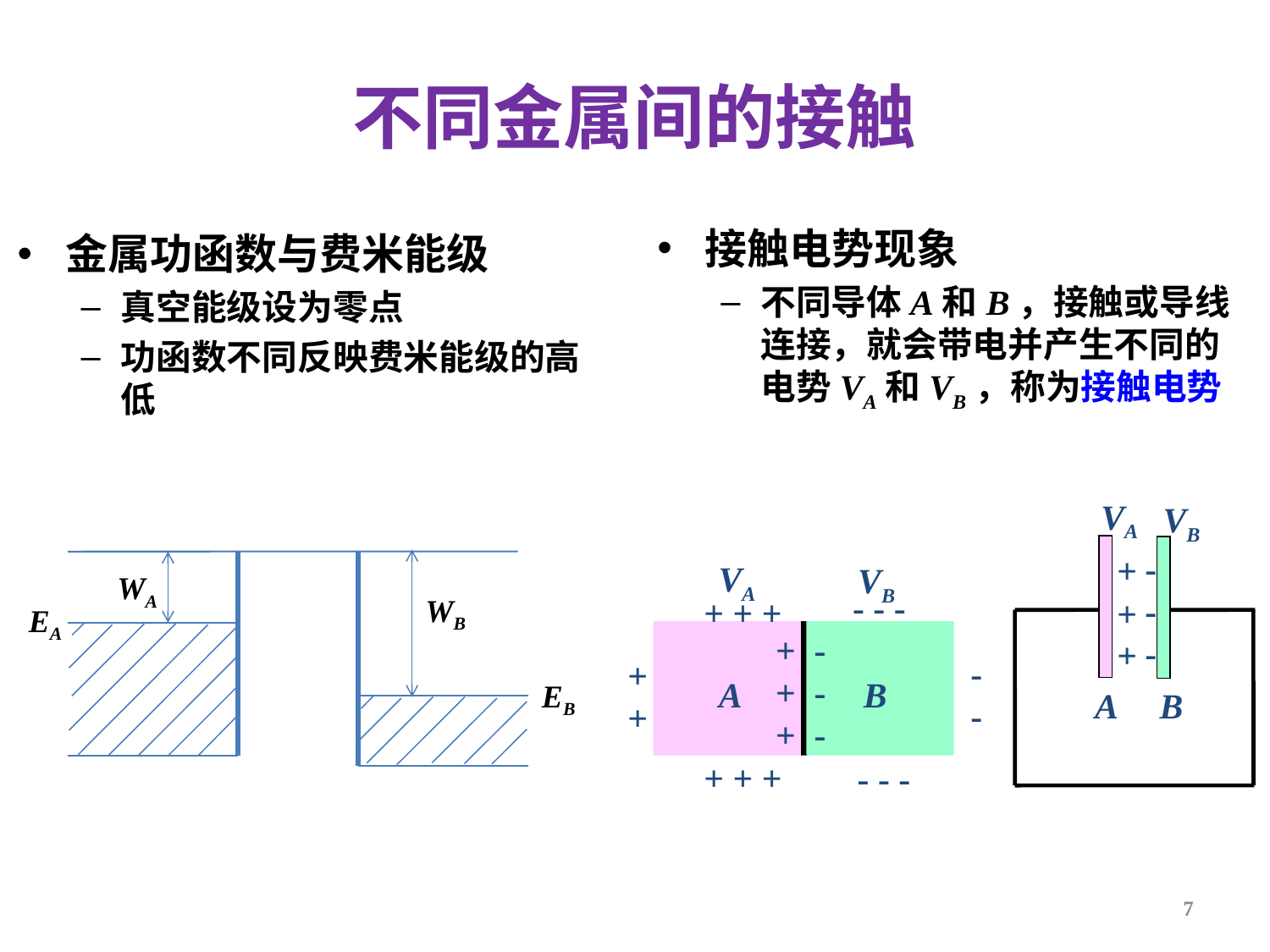

不同金属间的接触
接触电势现象
不同导体A和B，接触或导线连接，就会带电并产生不同的电势VA和VB，称为接触电势
金属功函数与费米能级
真空能级设为零点
功函数不同反映费米能级的高低
VA
VB

-
-
-
+
+
+

A
B

WA
WB
EA
EB
VA
VB
- - -
+ + +
+
+
+
-
-
-

-
-
+
+
A
B
+ + +
- - -
7